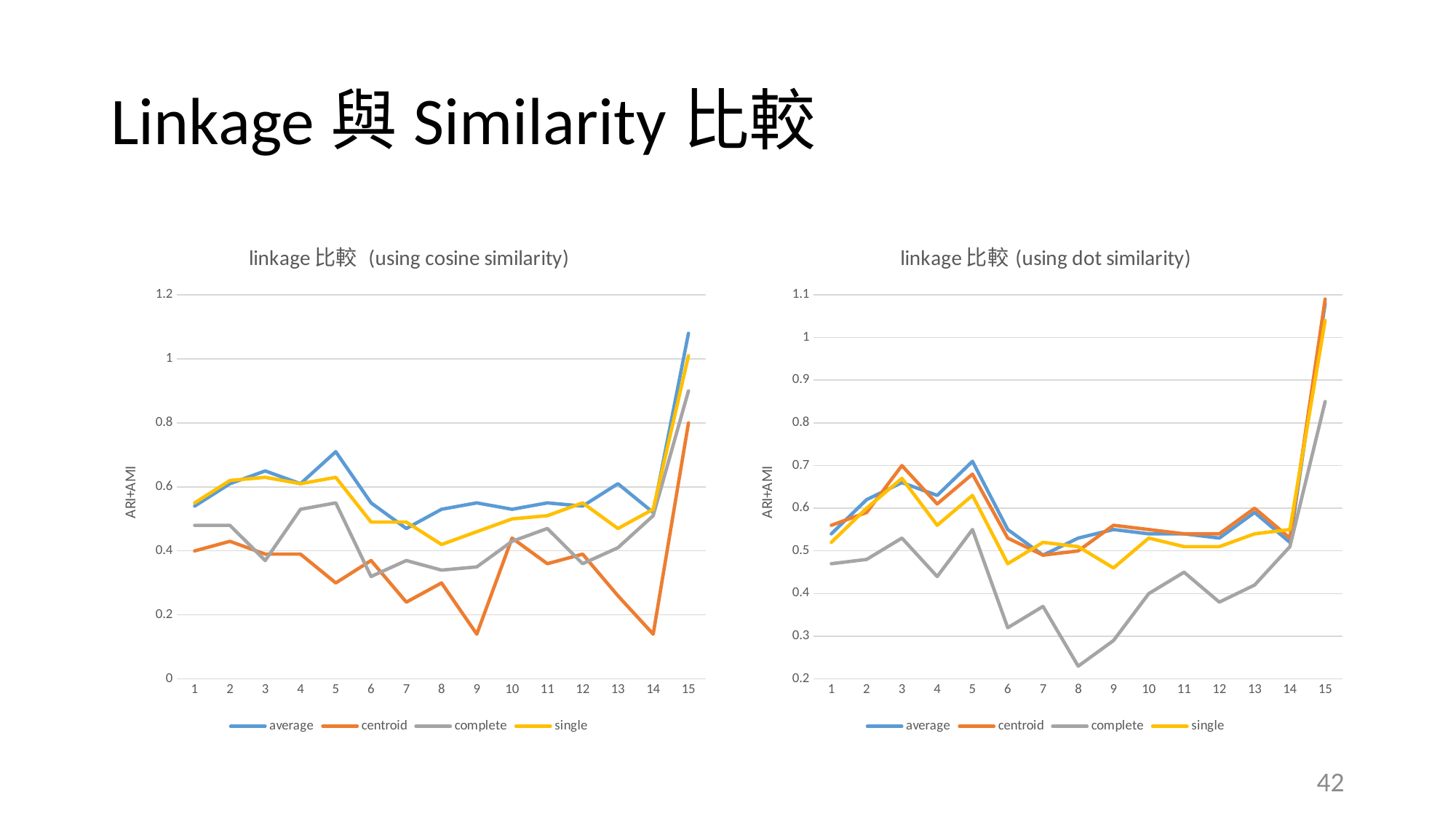

# Linkage與Similarity比較

### Chart: linkage比較 (using cosine similarity)

| Category | average | centroid | complete | single |
|---|---|---|---|---|

### Chart: linkage比較(using dot similarity)

| Category | average | centroid | complete | single |
|---|---|---|---|---|
42